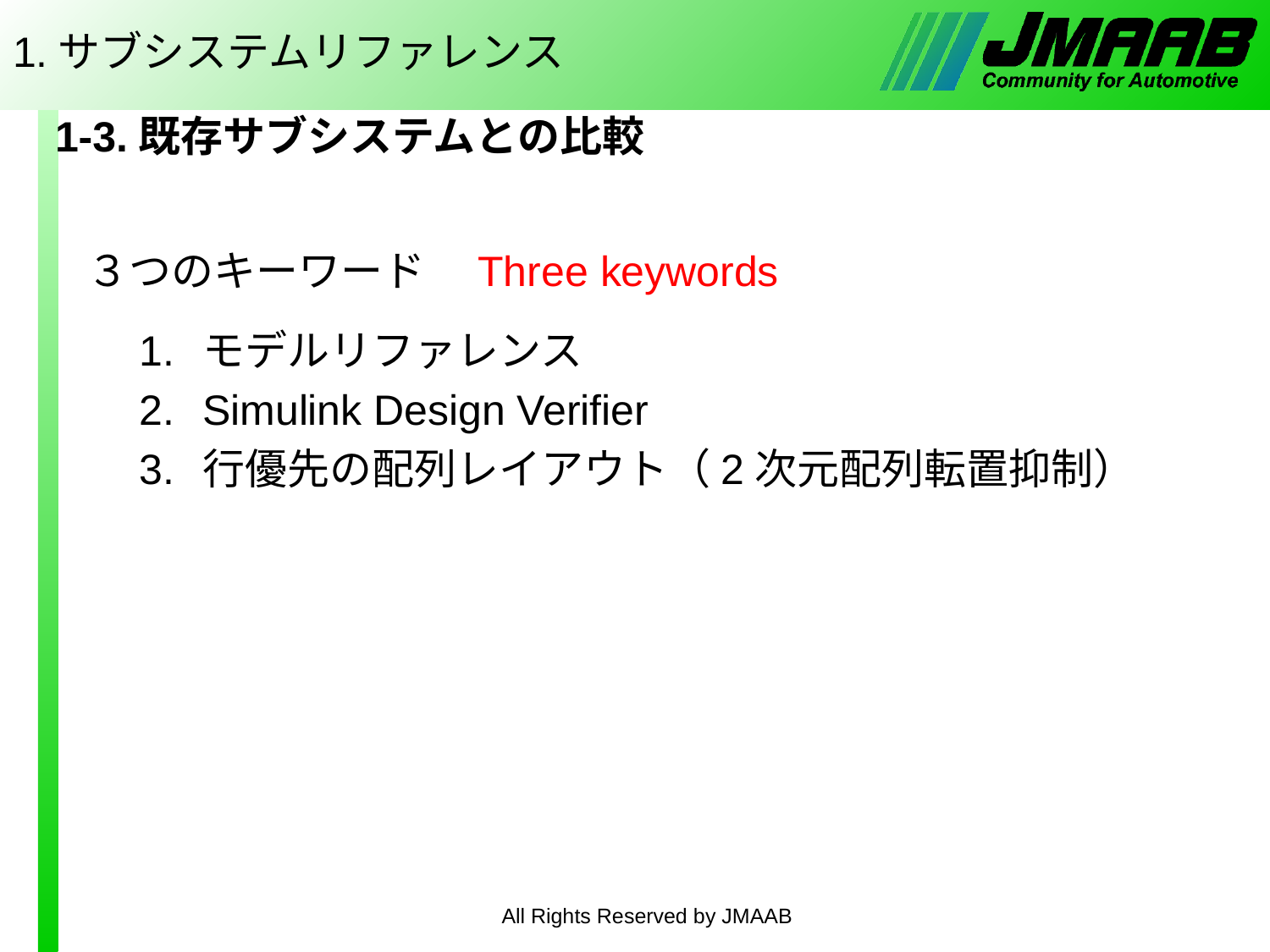

1.サブシステムリファレンス
1-3.既存サブシステムとの比較

# ３つのキーワード　Three keywords
モデルリファレンス
Simulink Design Verifier
行優先の配列レイアウト（2次元配列転置抑制）